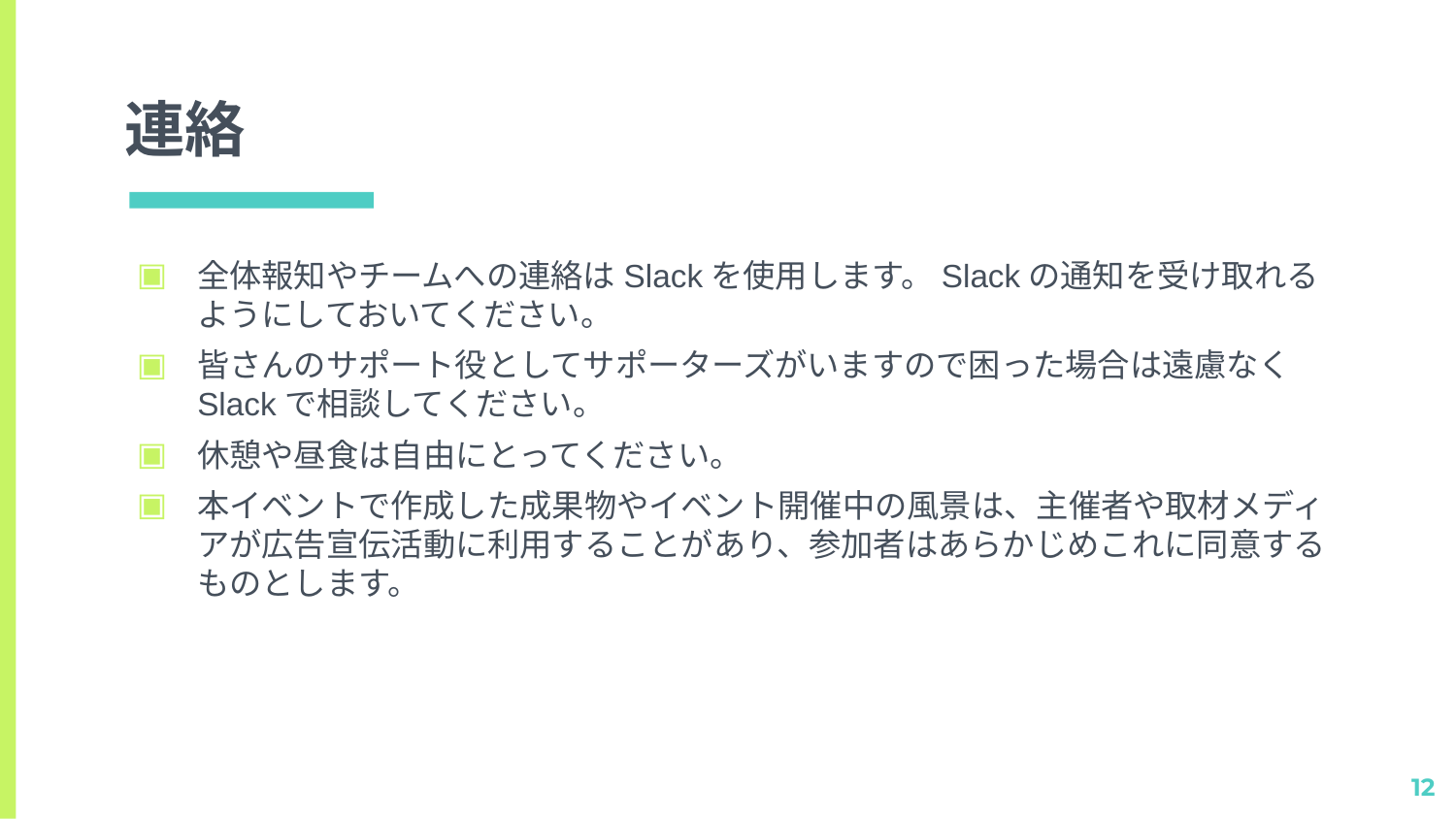

# 連絡
全体報知やチームへの連絡はSlackを使用します。Slackの通知を受け取れるようにしておいてください。
皆さんのサポート役としてサポーターズがいますので困った場合は遠慮なくSlackで相談してください。
休憩や昼食は自由にとってください。
本イベントで作成した成果物やイベント開催中の風景は、主催者や取材メディアが広告宣伝活動に利用することがあり、参加者はあらかじめこれに同意するものとします。
12